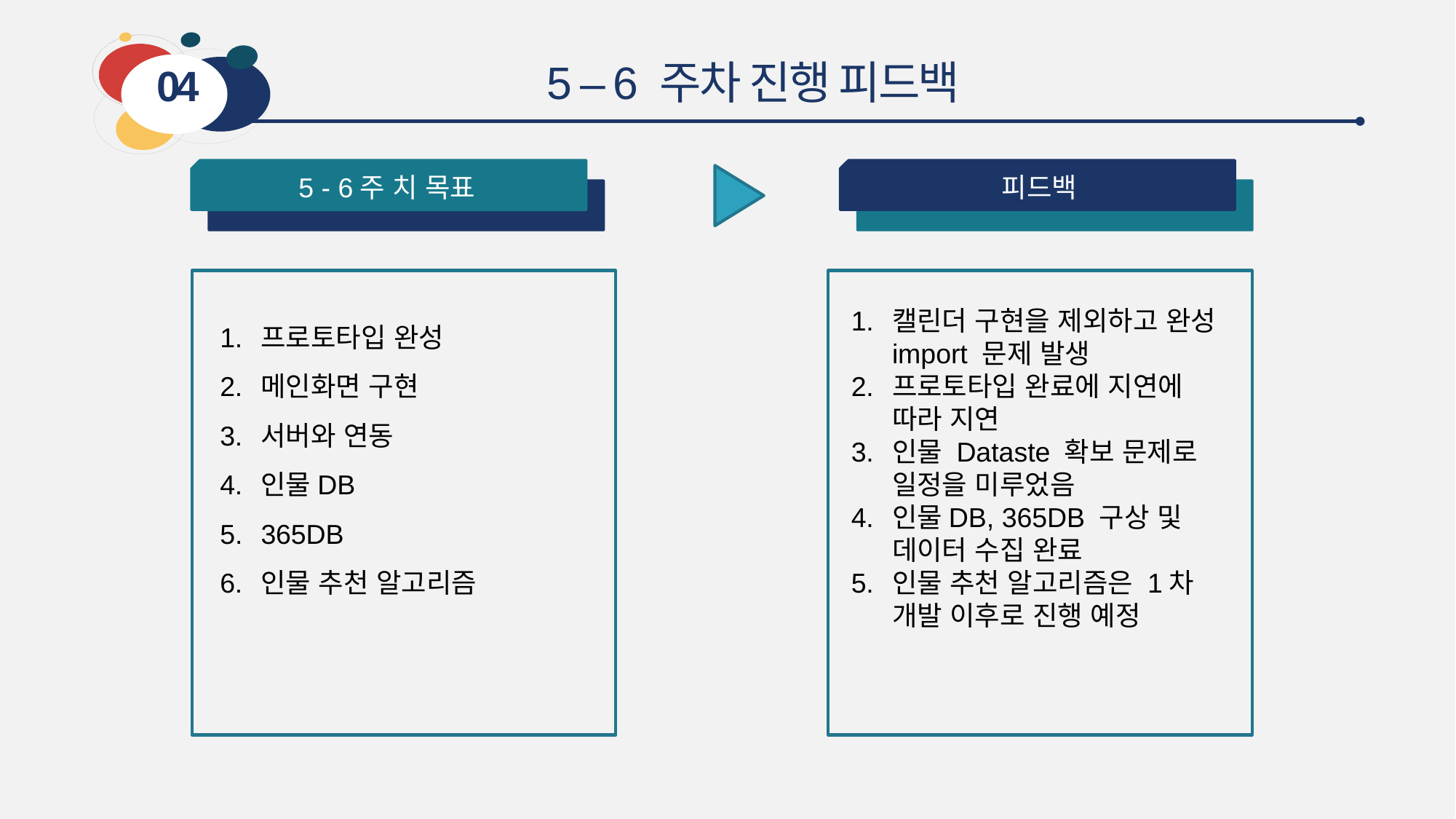

04
5 – 6 주차 진행 피드백
5 - 6주 치 목표
피드백

프로토타입 완성
메인화면 구현
서버와 연동
인물DB
365DB
인물 추천 알고리즘
캘린더 구현을 제외하고 완성 import 문제 발생
프로토타입 완료에 지연에 따라 지연
인물 Dataste 확보 문제로 일정을 미루었음
인물DB, 365DB 구상 및 데이터 수집 완료
인물 추천 알고리즘은 1차 개발 이후로 진행 예정